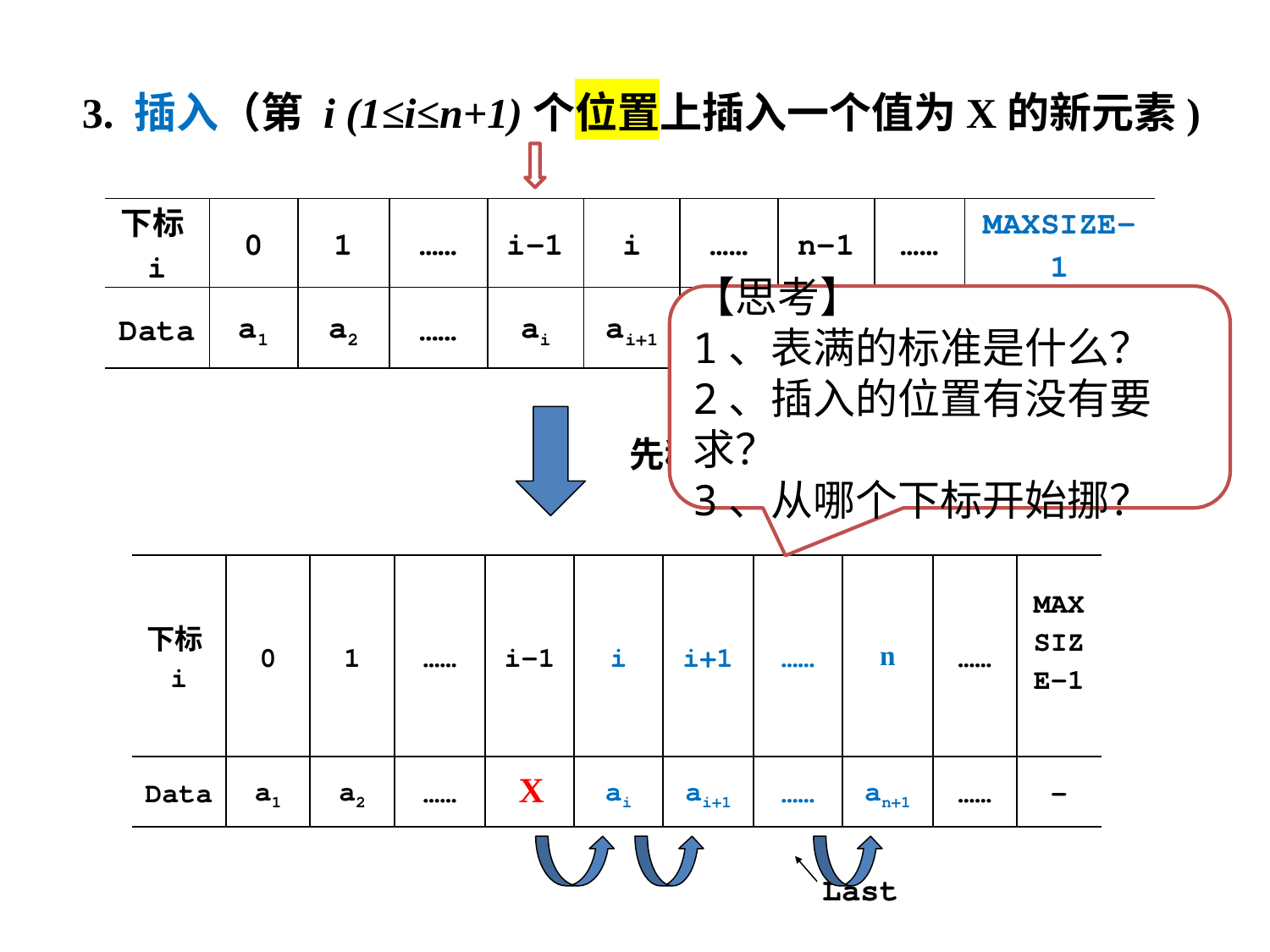

3. 插入（第 i (1≤i≤n+1)个位置上插入一个值为X的新元素)

| 下标i | 0 | 1 | …… | i-1 | i | …… | n-1 | …… | MAXSIZE-1 |
| --- | --- | --- | --- | --- | --- | --- | --- | --- | --- |
| Data | a1 | a2 | …… | ai | ai+1 | …… | an | …… | - |
【思考】
1、表满的标准是什么？
2、插入的位置有没有要求？
3、从哪个下标开始挪？

Last

先移动，再插入
| 下标i | 0 | 1 | …… | i-1 | i | i+1 | …… | n | …… | MAXSIZE-1 |
| --- | --- | --- | --- | --- | --- | --- | --- | --- | --- | --- |
| Data | a1 | a2 | …… |  | ai | ai+1 | …… | an+1 | …… | - |
X

Last